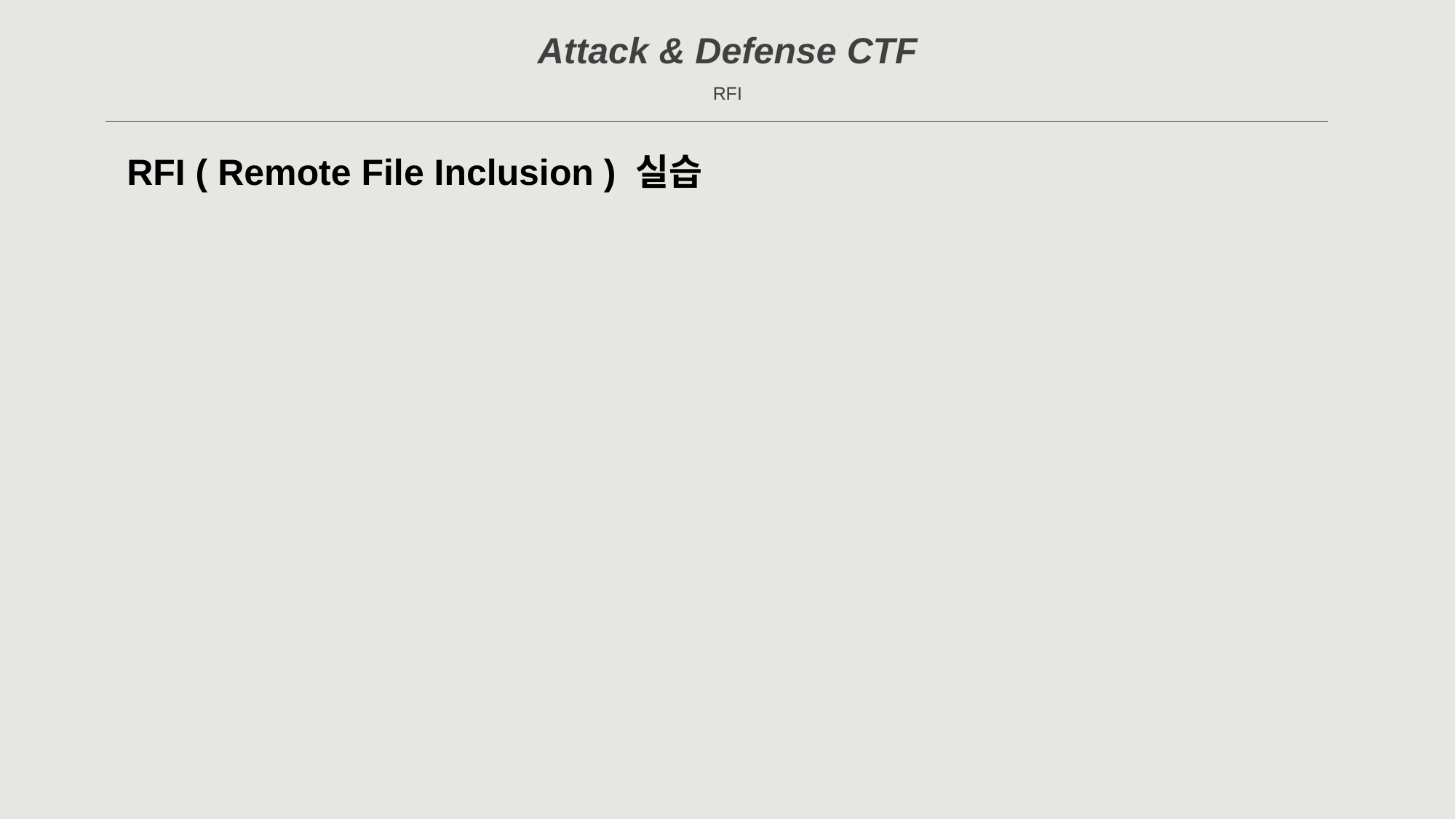

Attack & Defense CTF
RFI
RFI ( Remote File Inclusion ) 실습